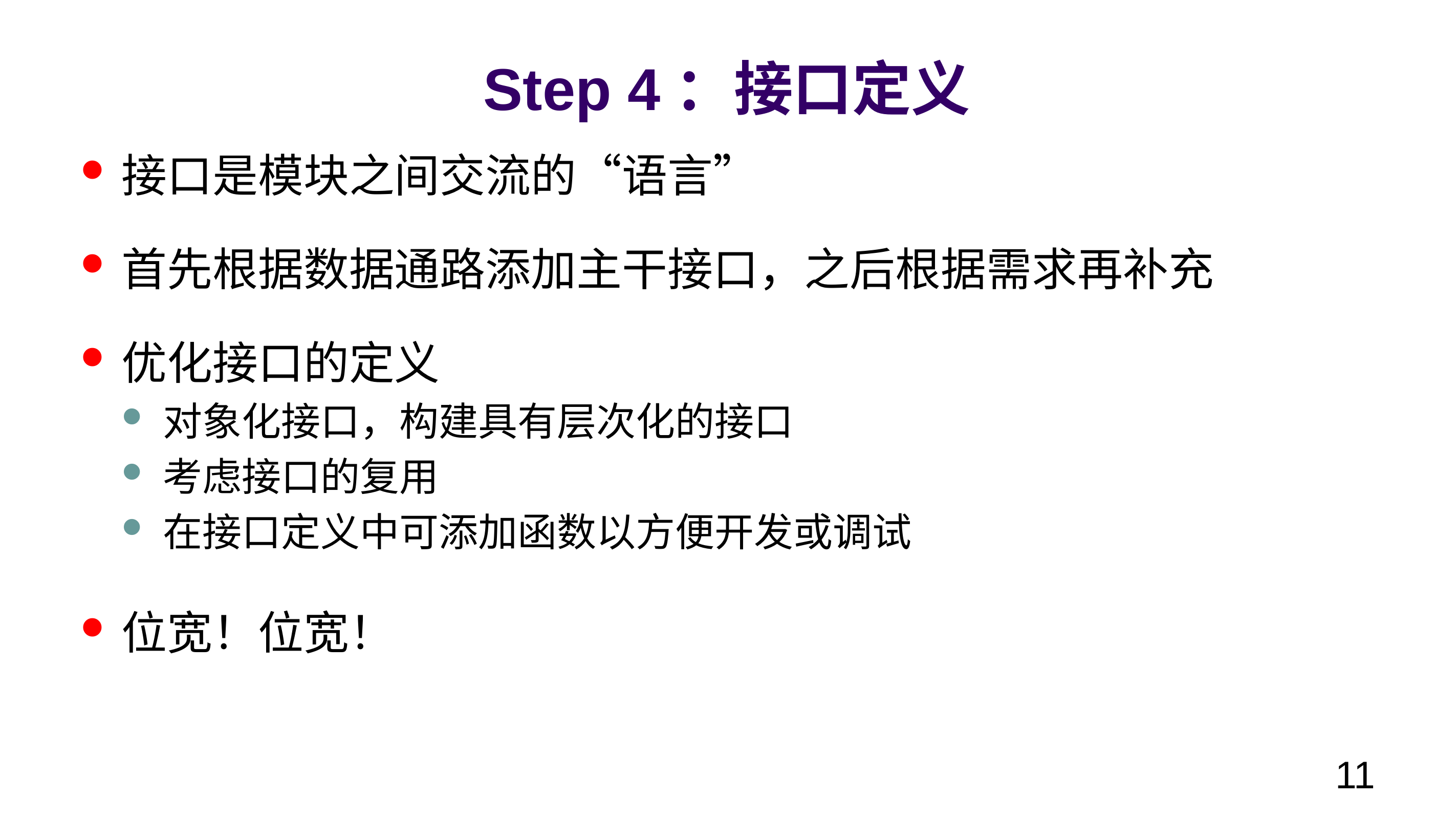

# Step 4：接口定义
接口是模块之间交流的“语言”

首先根据数据通路添加主干接口，之后根据需求再补充

优化接口的定义
对象化接口，构建具有层次化的接口
考虑接口的复用
在接口定义中可添加函数以方便开发或调试

位宽！位宽！
11